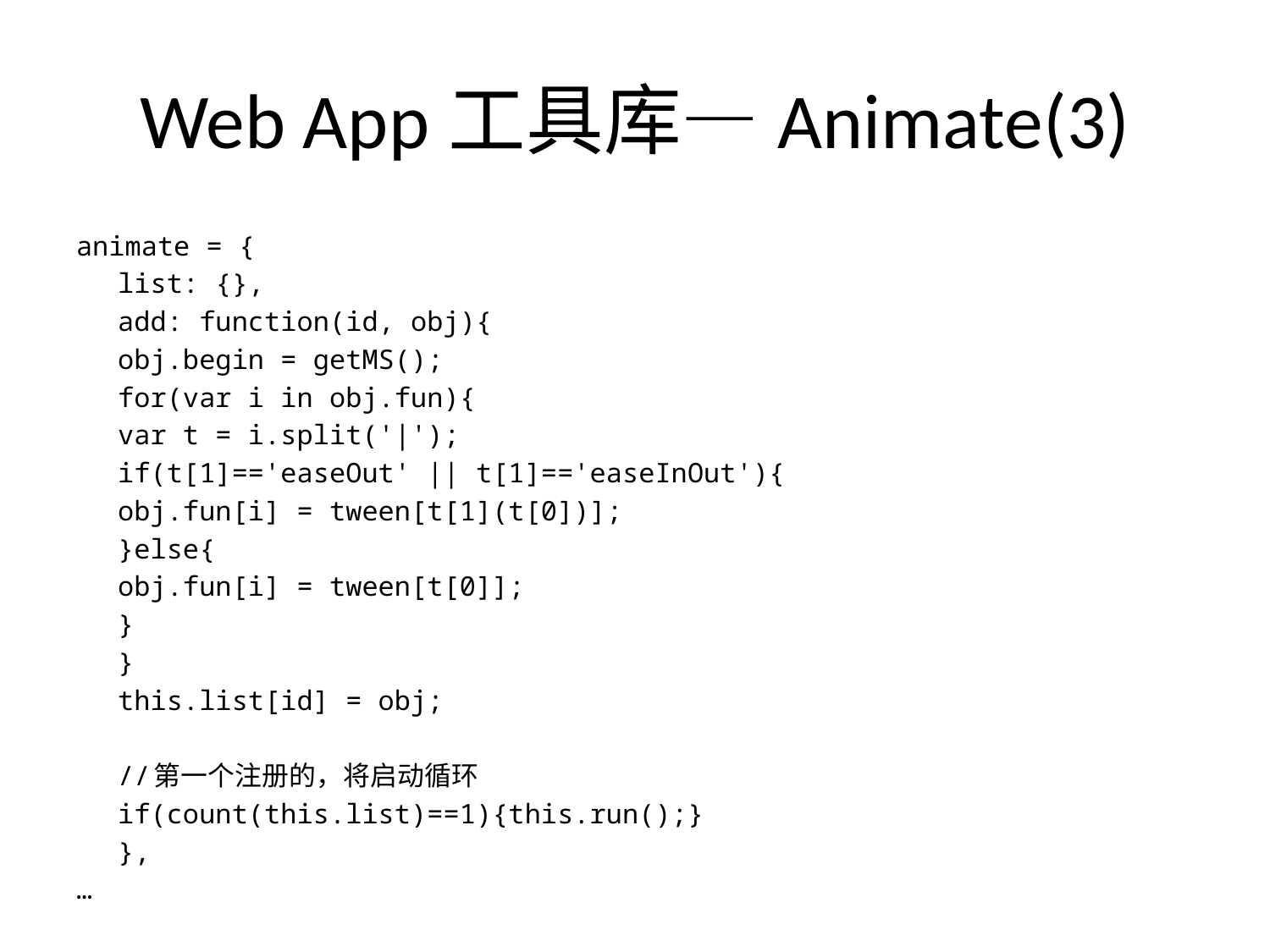

# Web App工具库—Animate(3)
animate = {
	list: {},
	add: function(id, obj){
		obj.begin = getMS();
		for(var i in obj.fun){
			var t = i.split('|');
			if(t[1]=='easeOut' || t[1]=='easeInOut'){
				obj.fun[i] = tween[t[1](t[0])];
			}else{
				obj.fun[i] = tween[t[0]];
			}
		}
		this.list[id] = obj;

		//第一个注册的，将启动循环
		if(count(this.list)==1){this.run();}
	},
…